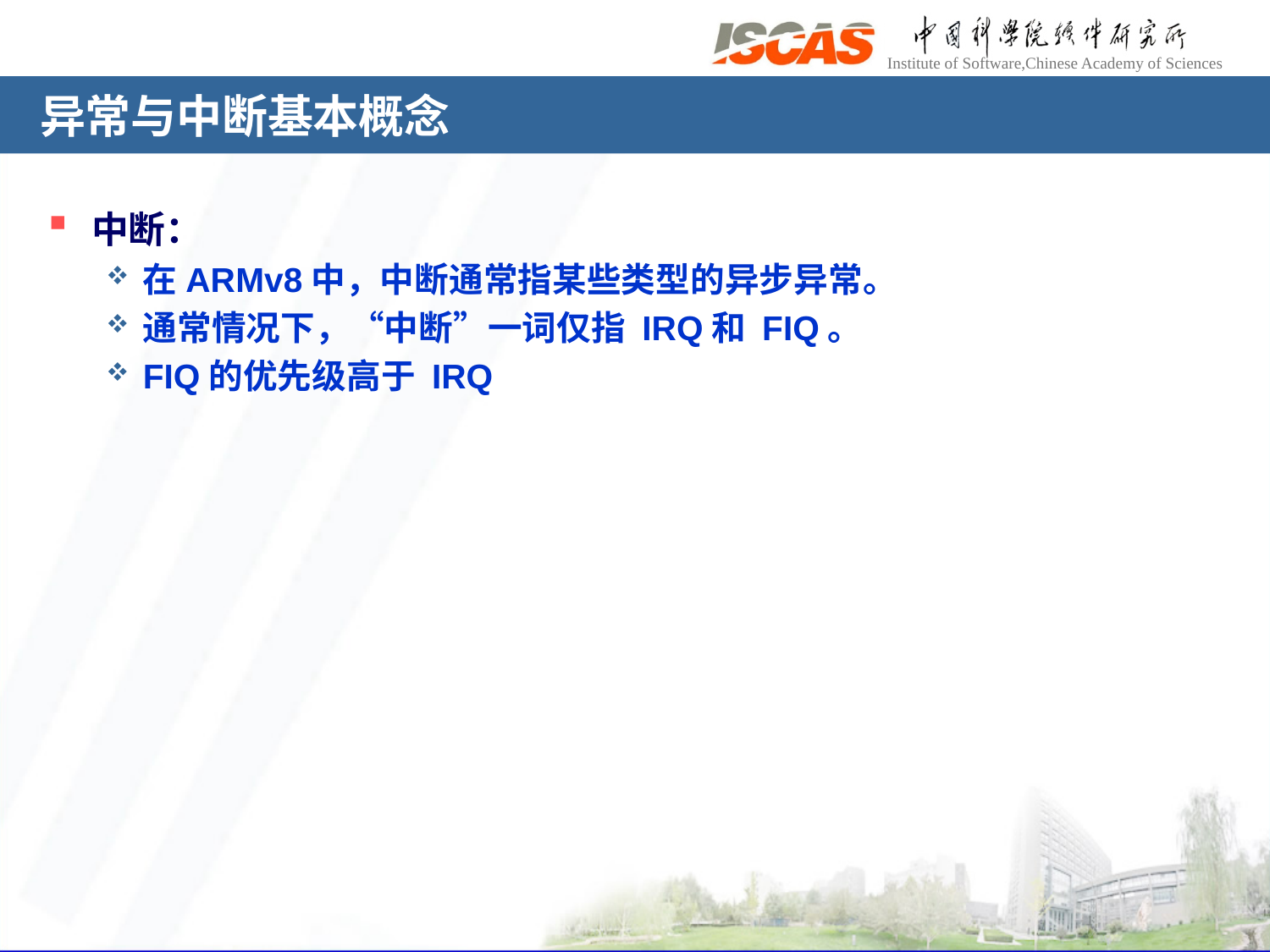

# 异常与中断基本概念
中断：
在ARMv8中，中断通常指某些类型的异步异常。
通常情况下，“中断”一词仅指 IRQ和 FIQ。
FIQ的优先级高于 IRQ